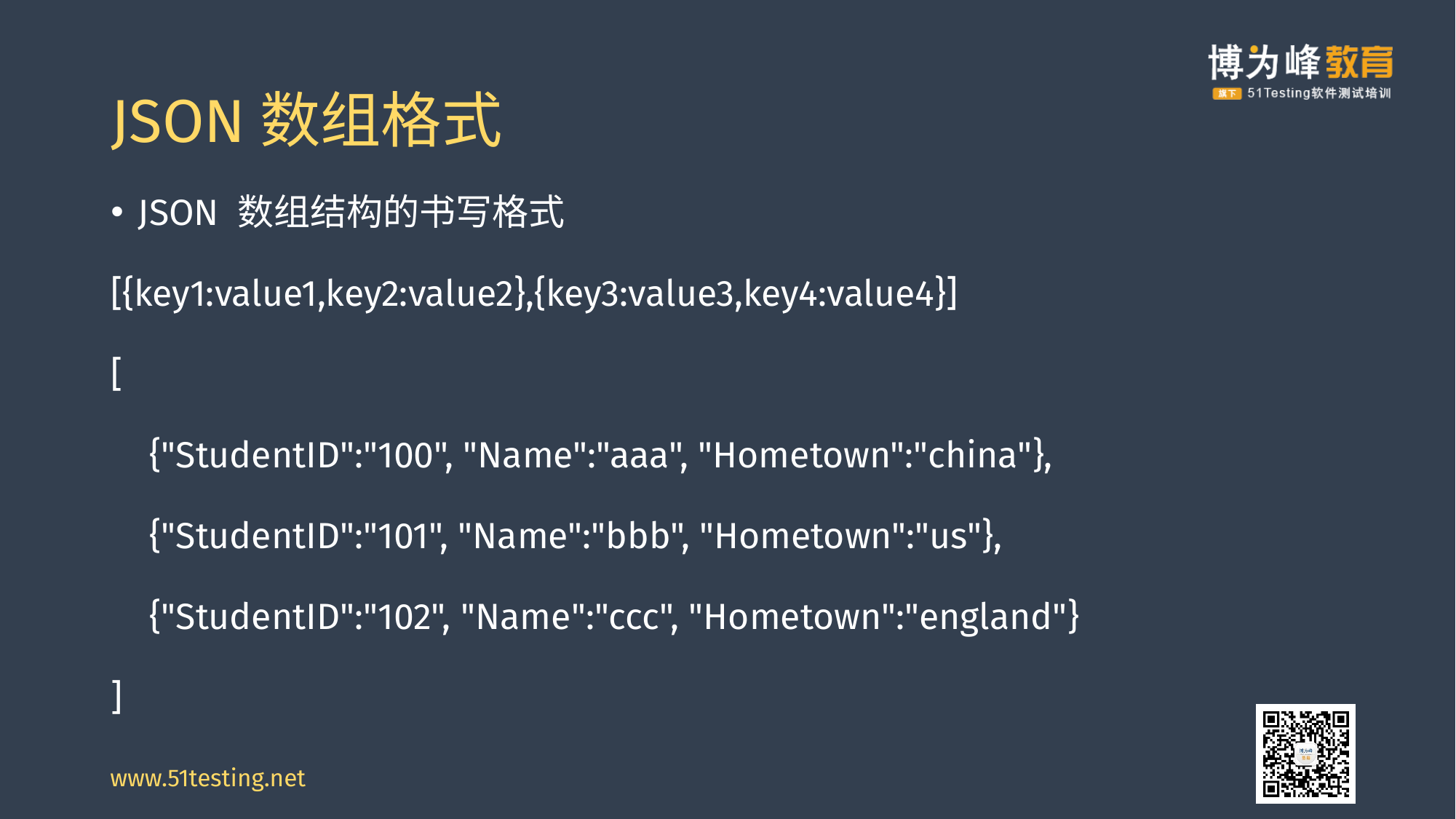

# json数组格式
JSON 数组结构的书写格式
[{key1:value1,key2:value2},{key3:value3,key4:value4}]
[
    {"StudentID":"100", "Name":"aaa", "Hometown":"china"},
    {"StudentID":"101", "Name":"bbb", "Hometown":"us"},
    {"StudentID":"102", "Name":"ccc", "Hometown":"england"}
]